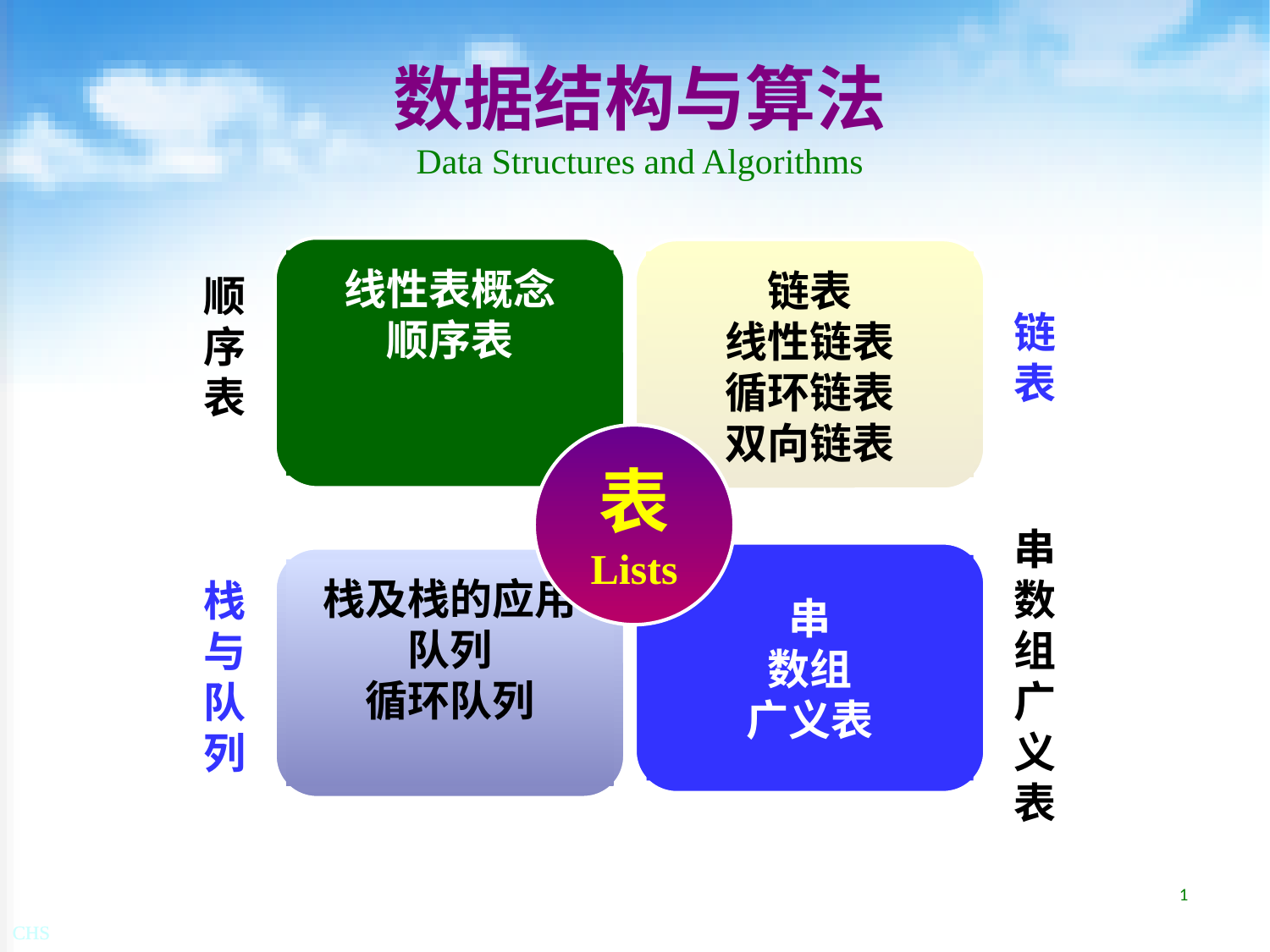

# 数据结构与算法 Data Structures and Algorithms

线性表概念
顺序表

链表
线性链表
循环链表
双向链表
顺序表
链表

表
Lists
串
数组广义表

串
数组
广义表

栈及栈的应用
队列
循环队列
栈与队列
1